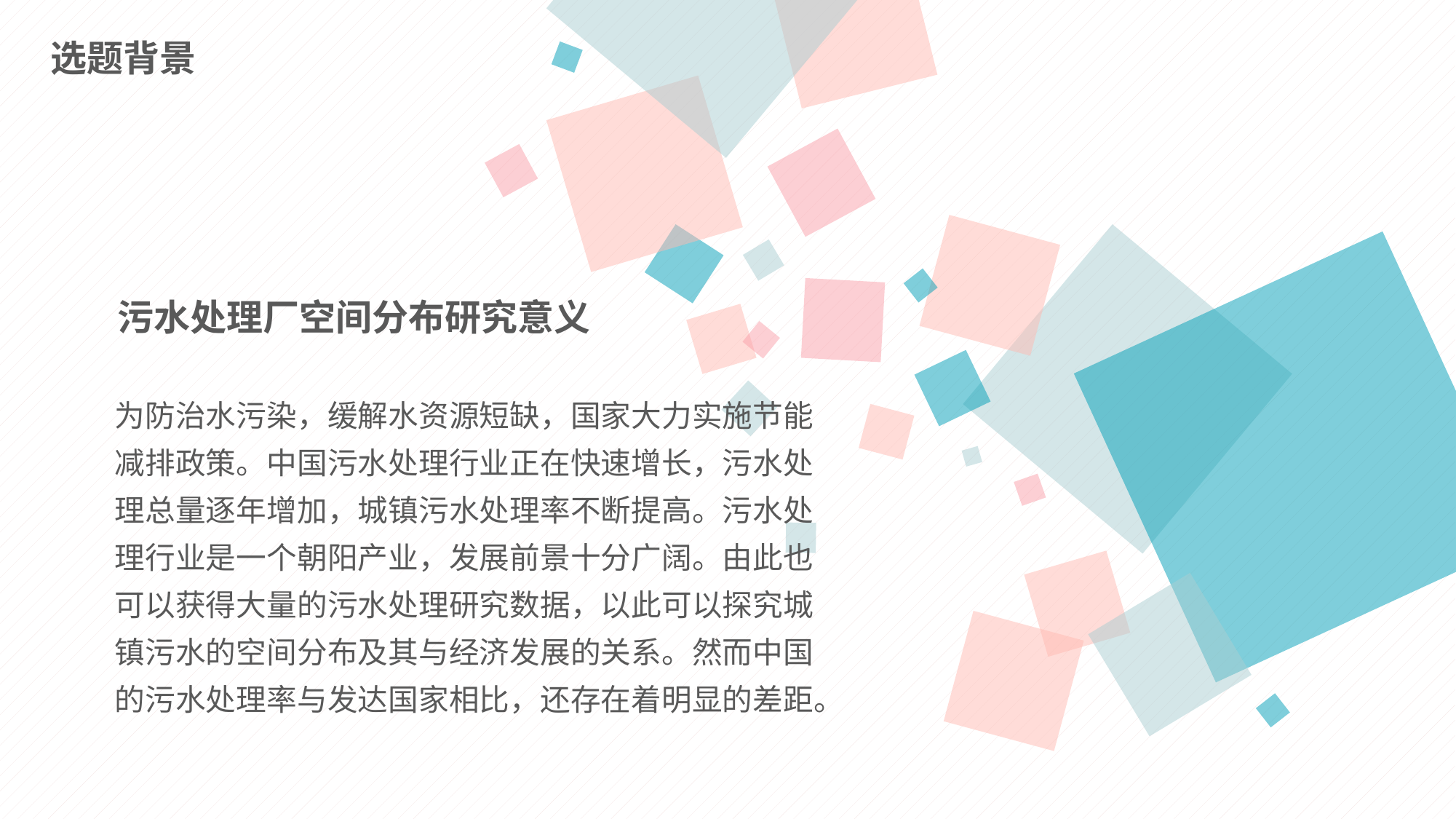

选题背景
污水处理厂空间分布研究意义
为防治水污染，缓解水资源短缺，国家大力实施节能减排政策。中国污水处理行业正在快速增长，污水处理总量逐年增加，城镇污水处理率不断提高。污水处理行业是一个朝阳产业，发展前景十分广阔。由此也可以获得大量的污水处理研究数据，以此可以探究城镇污水的空间分布及其与经济发展的关系。然而中国的污水处理率与发达国家相比，还存在着明显的差距。